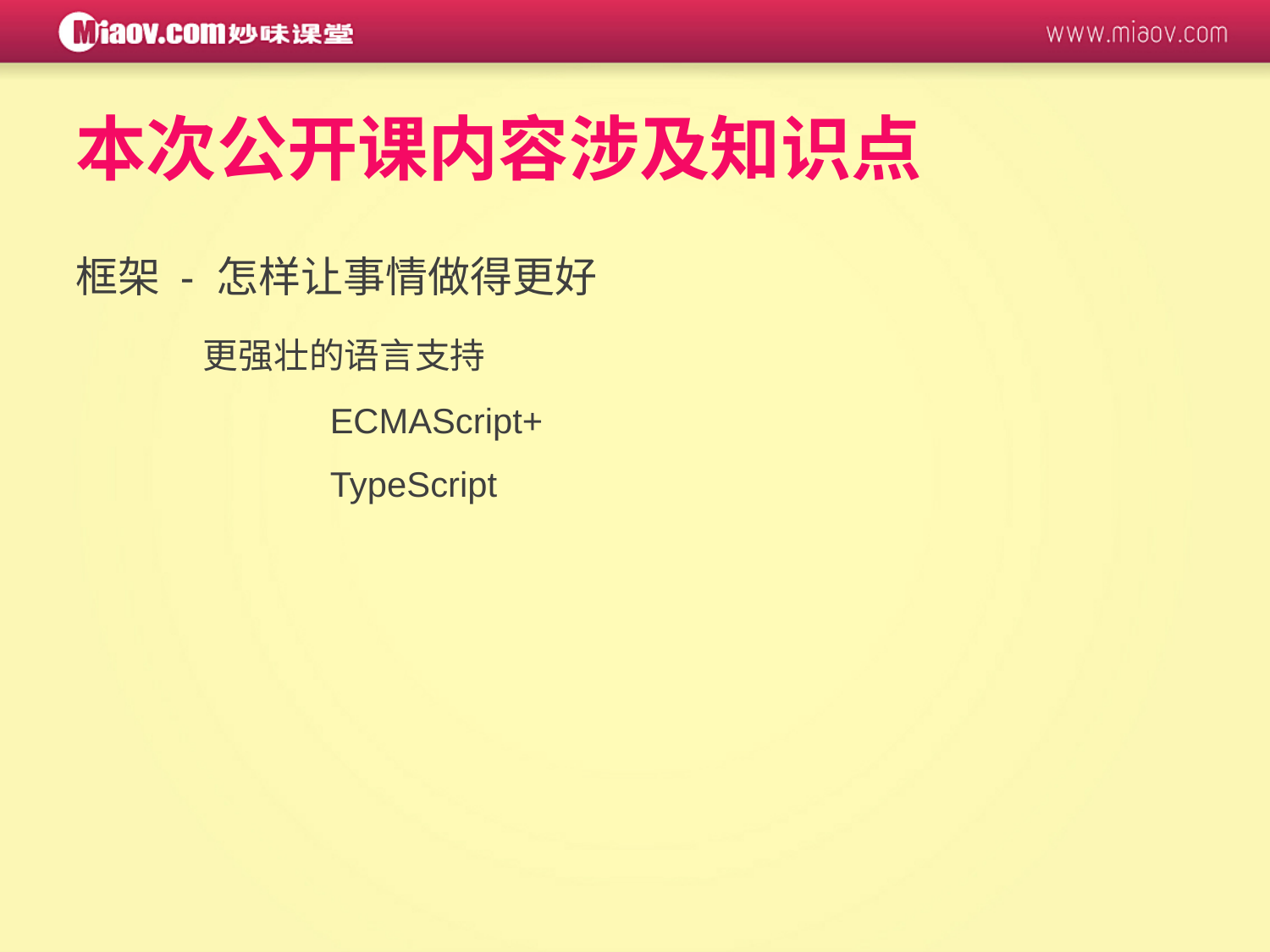

# 本次公开课内容涉及知识点
框架 - 怎样让事情做得更好
	更强壮的语言支持
		ECMAScript+
		TypeScript